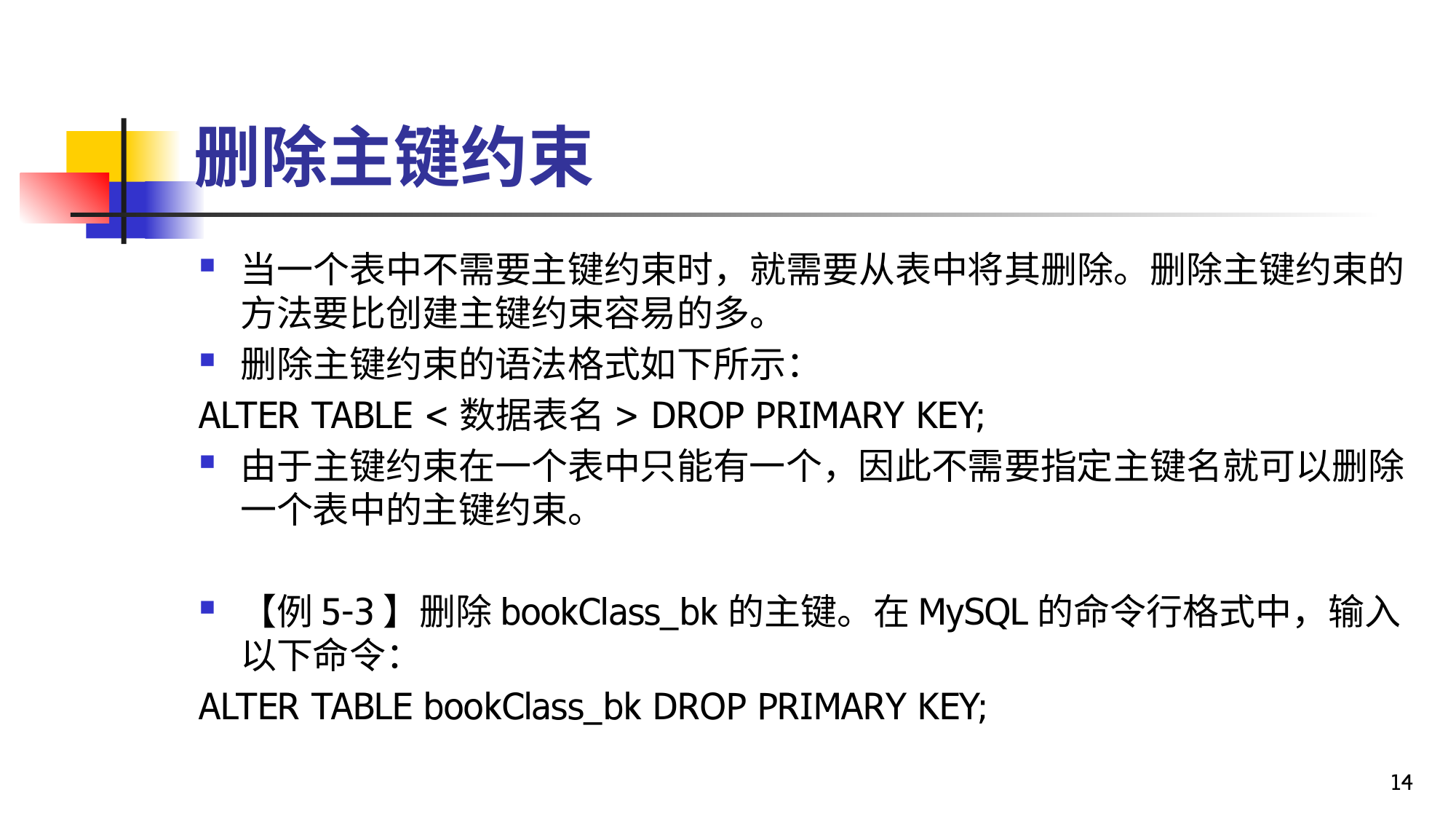

# 删除主键约束
当一个表中不需要主键约束时，就需要从表中将其删除。删除主键约束的方法要比创建主键约束容易的多。
删除主键约束的语法格式如下所示：
ALTER TABLE <数据表名> DROP PRIMARY KEY;
由于主键约束在一个表中只能有一个，因此不需要指定主键名就可以删除一个表中的主键约束。

【例5-3】删除bookClass_bk的主键。在MySQL的命令行格式中，输入以下命令：
ALTER TABLE bookClass_bk DROP PRIMARY KEY;

14